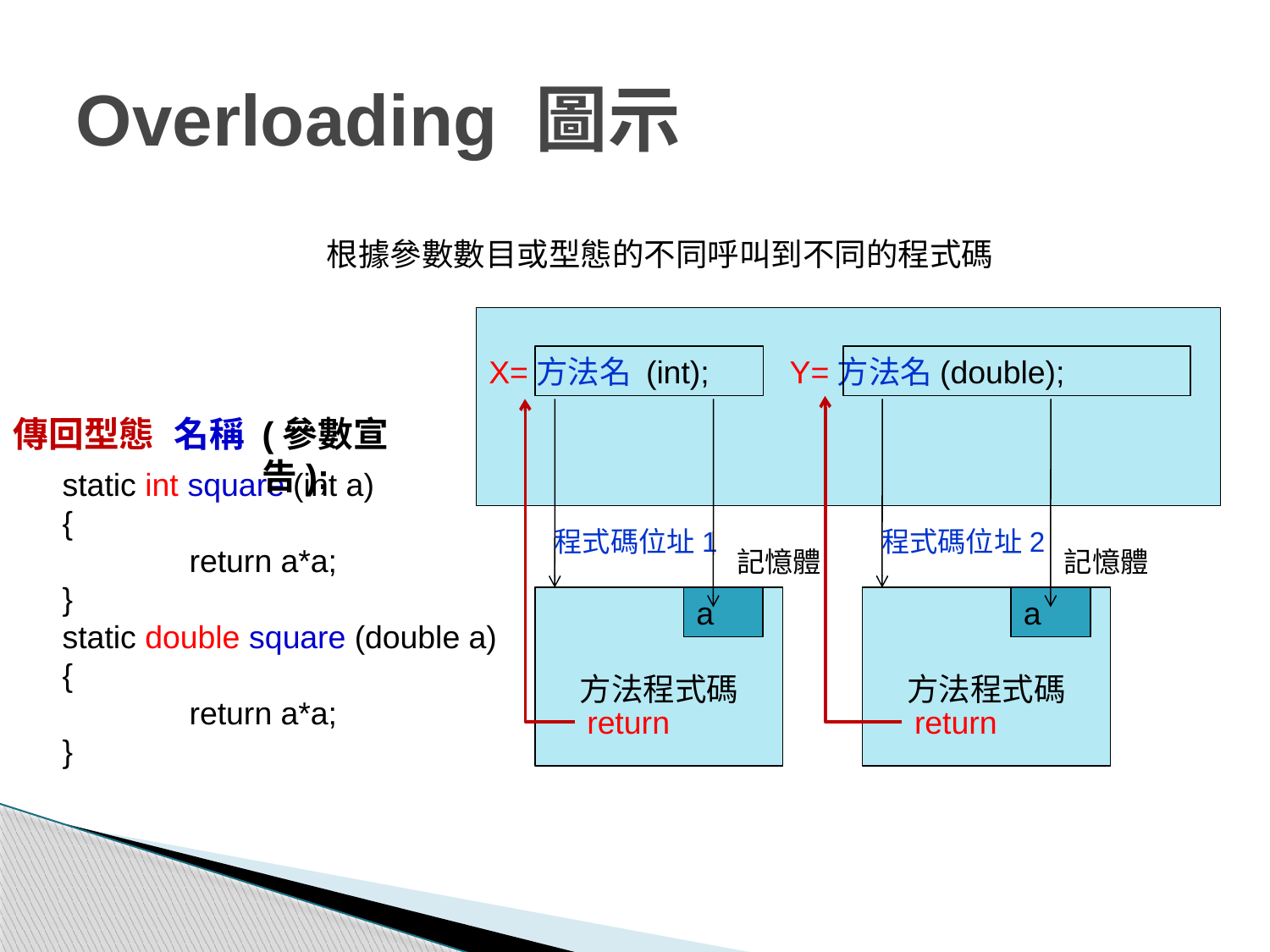

# Overloading 圖示
根據參數數目或型態的不同呼叫到不同的程式碼

static int square (int a)
{
	return a*a;
}
static double square (double a)
{
	return a*a;
}

X=方法名 (int);         Y=方法名(double);

傳回型態
名稱
(參數宣告);
程式碼位址1
程式碼位址2
記憶體
記憶體

方法程式碼
a

方法程式碼
a
return
return